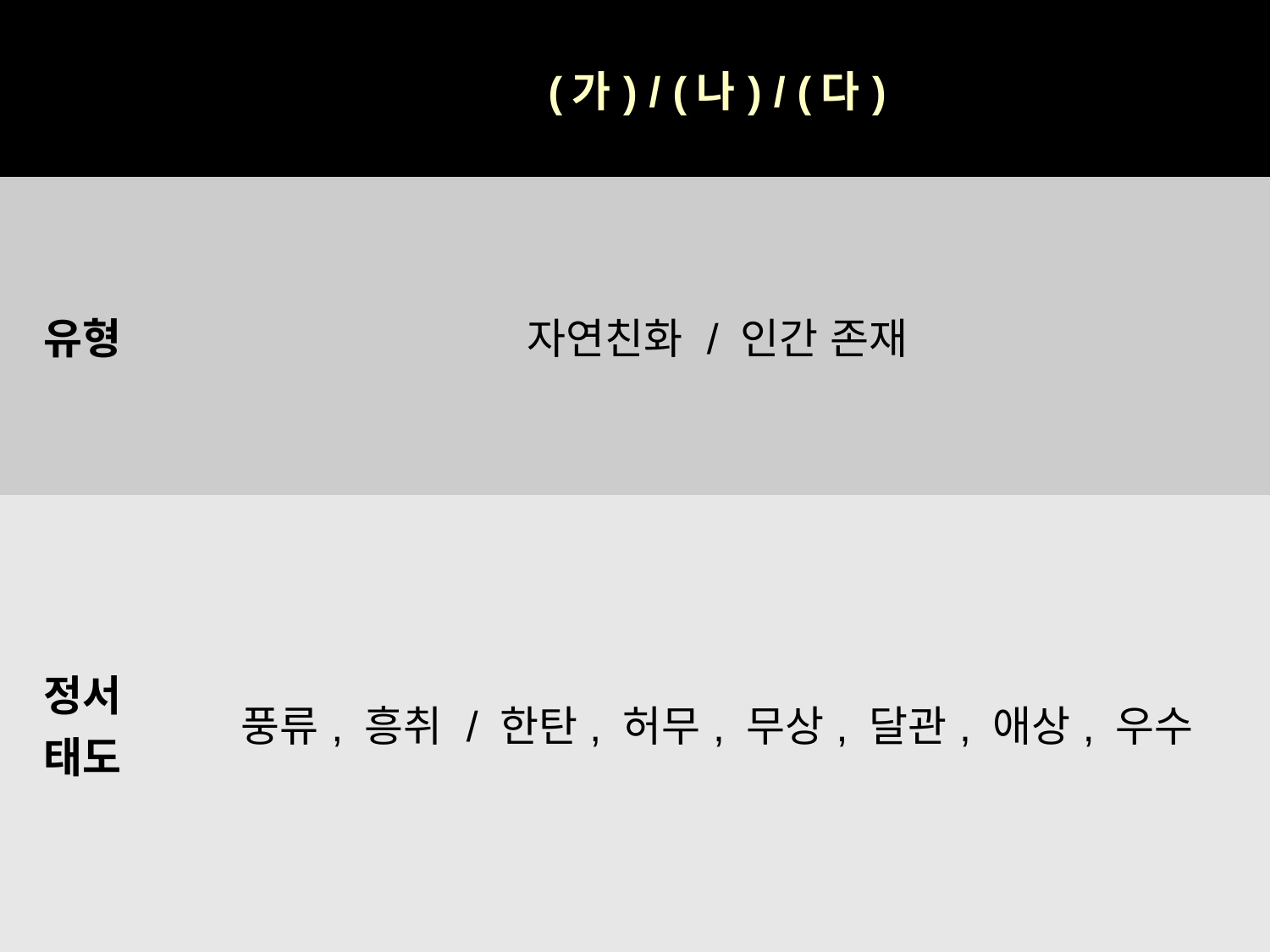

|  | (가) / (나) / (다) |
| --- | --- |
| 유형 | 자연친화 / 인간 존재 |
| 정서 태도 | 풍류, 흥취 / 한탄, 허무, 무상, 달관, 애상, 우수 |